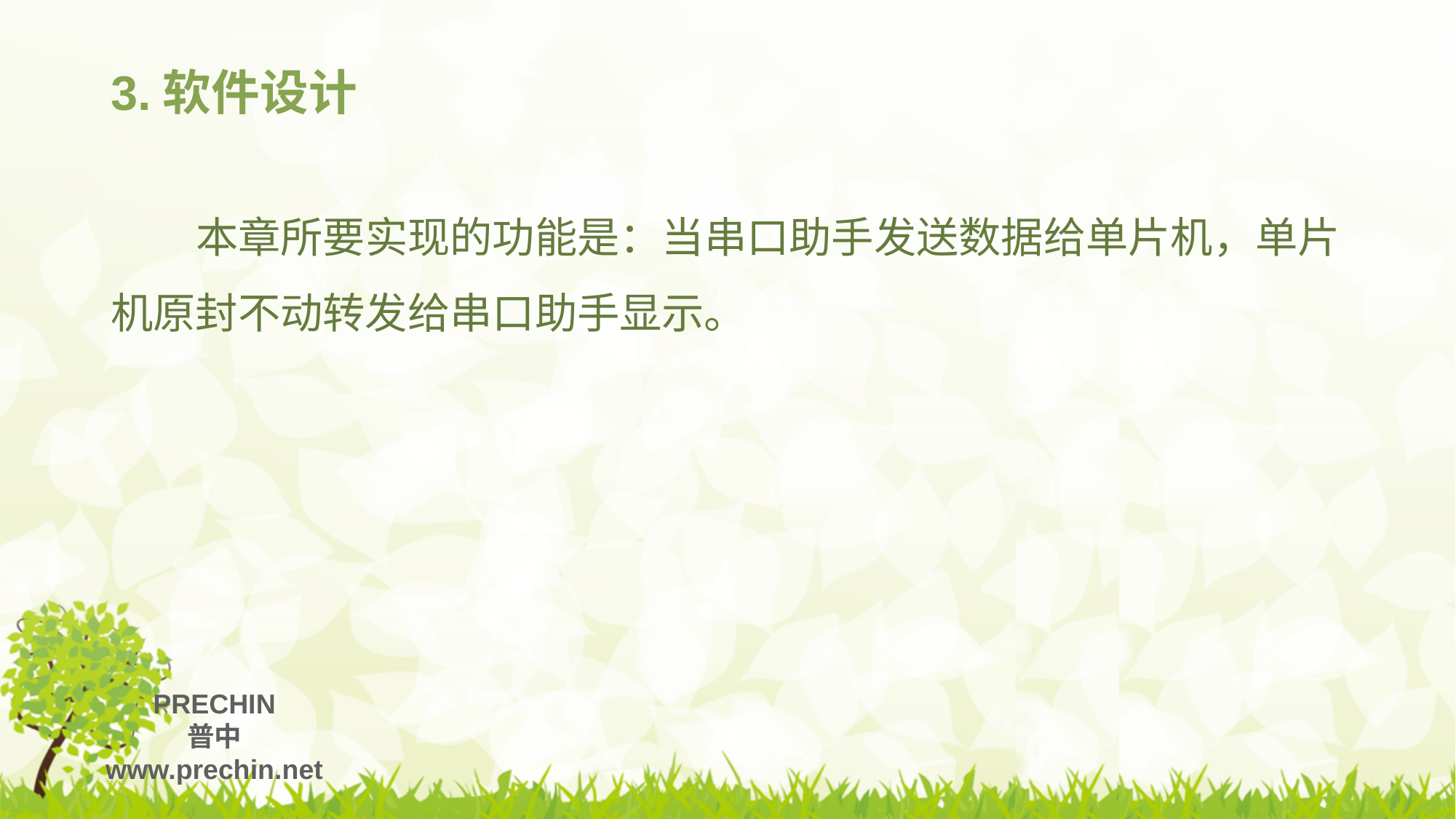

# 3.软件设计
本章所要实现的功能是：当串口助手发送数据给单片机，单片机原封不动转发给串口助手显示。